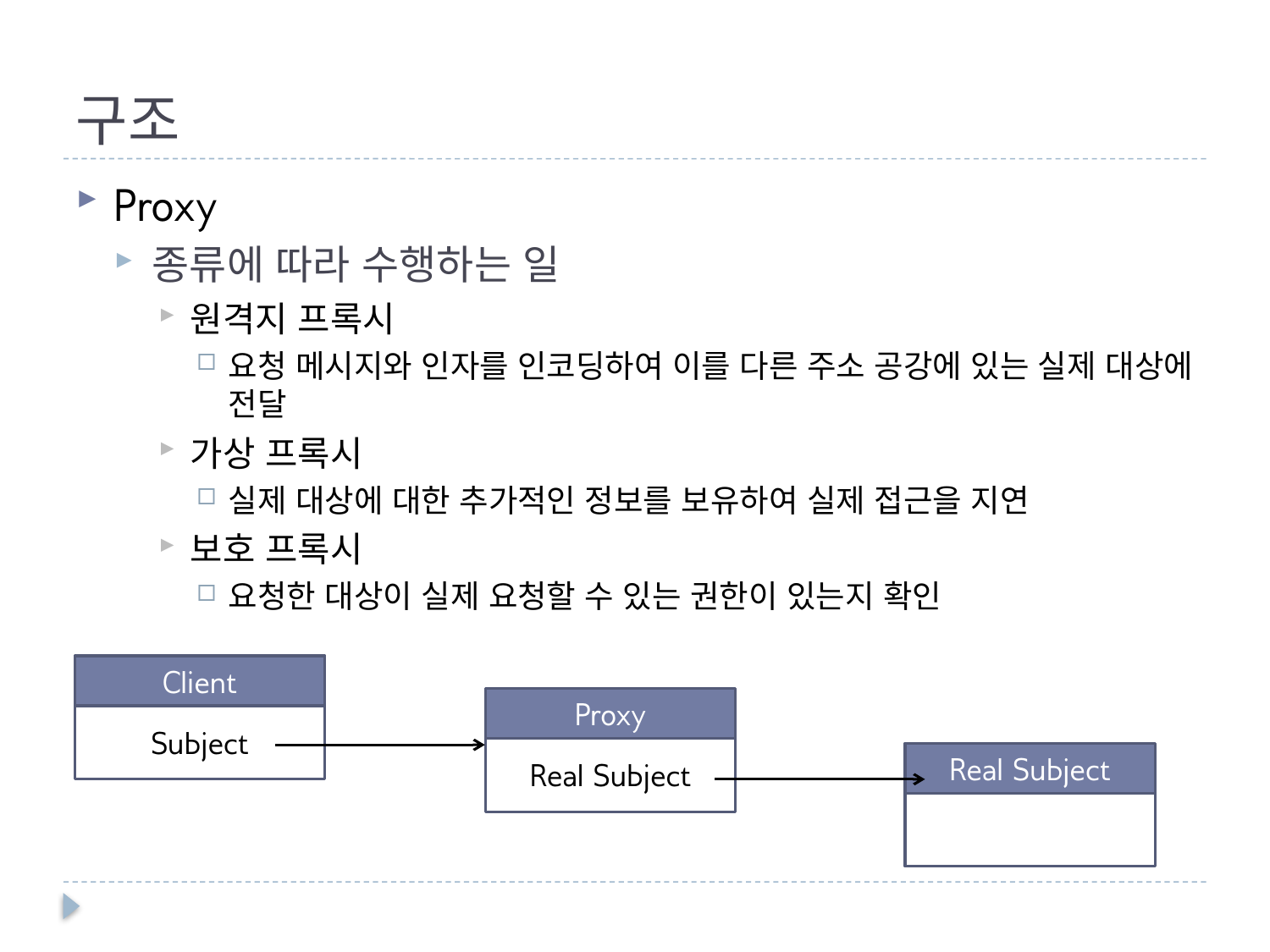

# 구조
Proxy
종류에 따라 수행하는 일
원격지 프록시
요청 메시지와 인자를 인코딩하여 이를 다른 주소 공강에 있는 실제 대상에 전달
가상 프록시
실제 대상에 대한 추가적인 정보를 보유하여 실제 접근을 지연
보호 프록시
요청한 대상이 실제 요청할 수 있는 권한이 있는지 확인
Client

Subject
Proxy

Real Subject
Real Subject